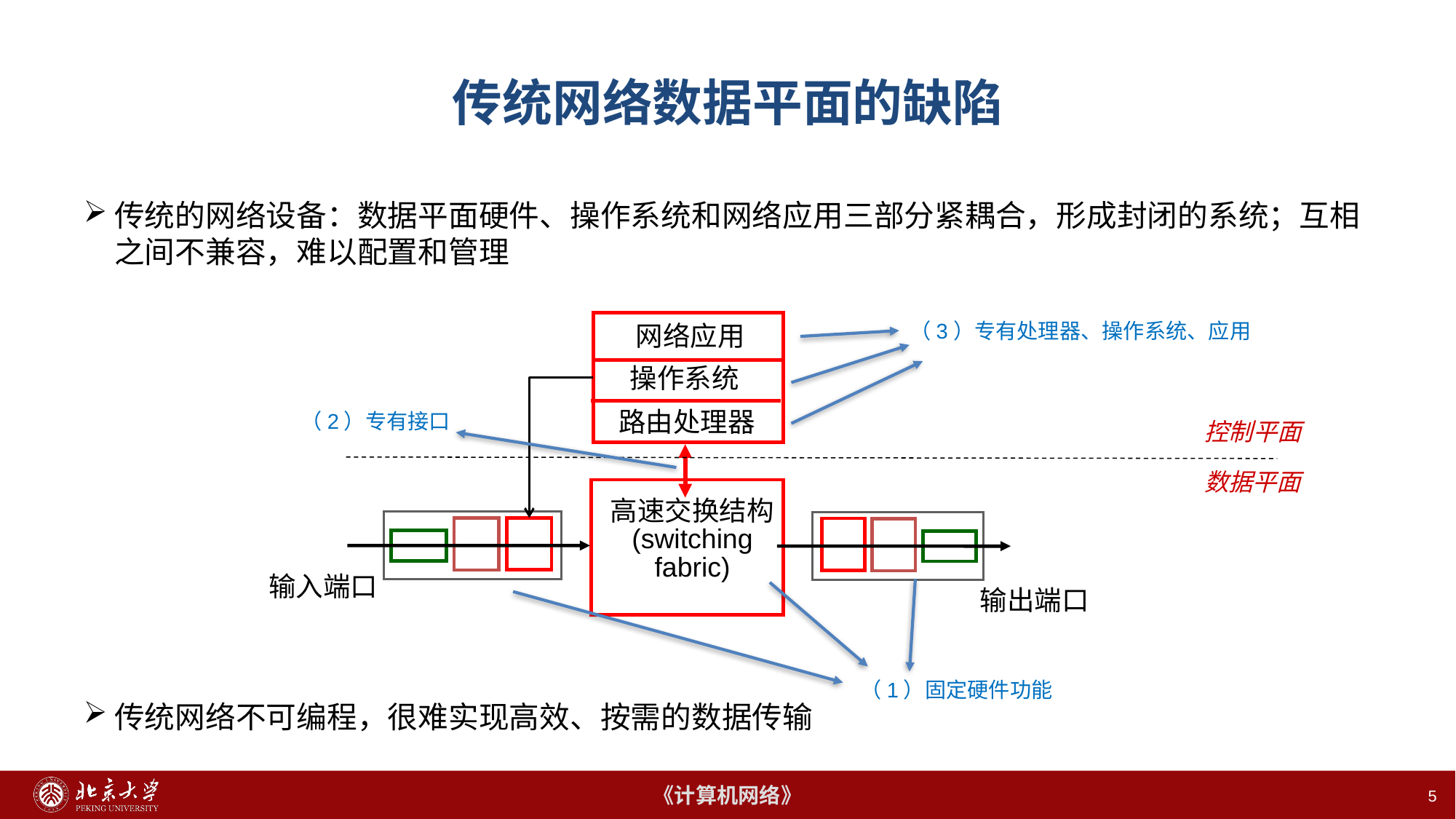

5
# 传统网络数据平面的缺陷
传统的网络设备：数据平面硬件、操作系统和网络应用三部分紧耦合，形成封闭的系统；互相之间不兼容，难以配置和管理

传统网络不可编程，很难实现高效、按需的数据传输
（3）专有处理器、操作系统、应用

网络应用
操作系统

（2）专有接口
路由处理器
控制平面

数据平面

高速交换结构
(switching
fabric)

输入端口
输出端口
（1）固定硬件功能